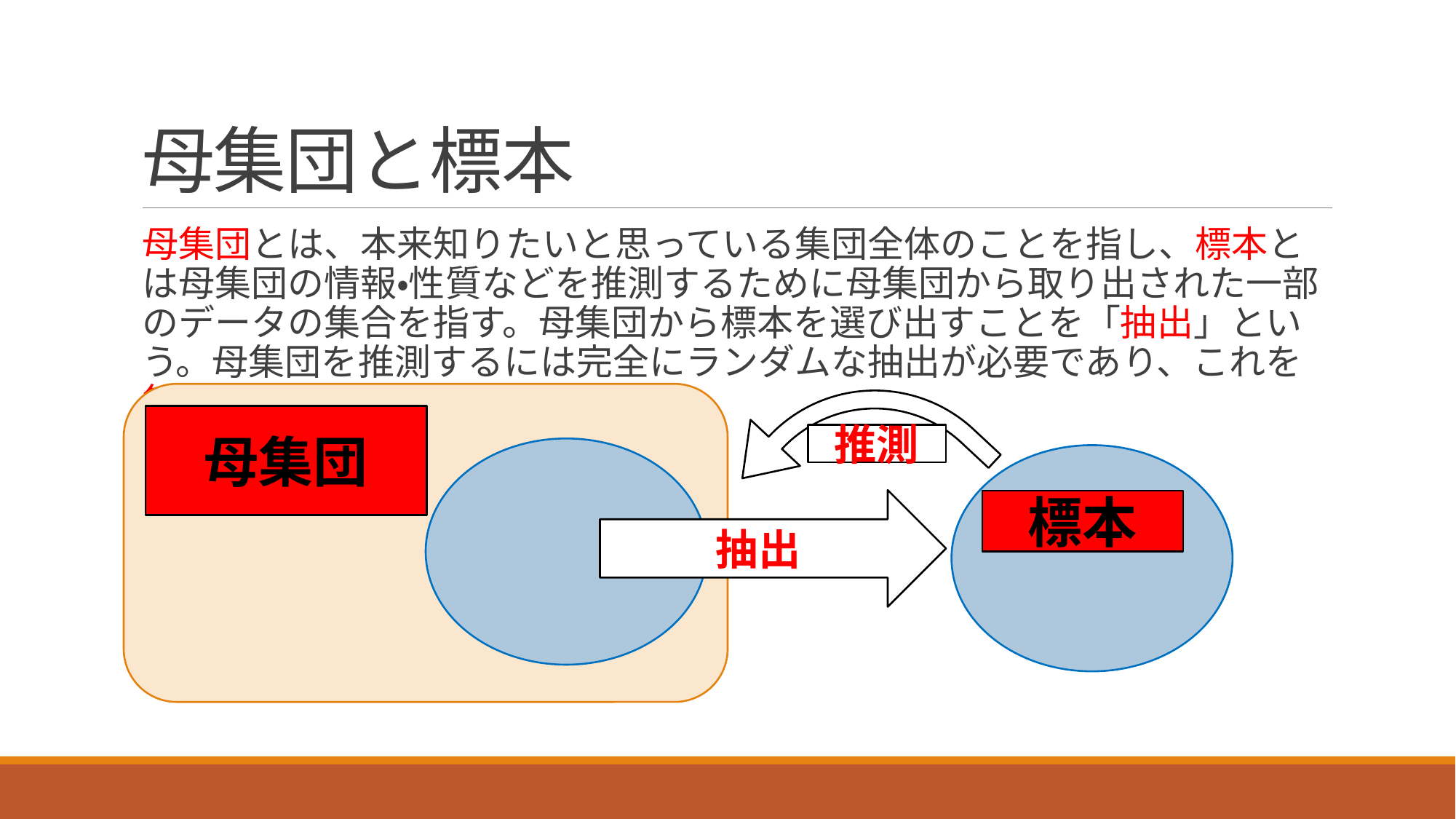

# 母集団と標本
母集団とは、本来知りたいと思っている集団全体のことを指し、標本とは母集団の情報・性質などを推測するために母集団から取り出された一部のデータの集合を指す。母集団から標本を選び出すことを「抽出」という。母集団を推測するには完全にランダムな抽出が必要であり、これを無作為抽出という。

母集団
推測

抽出
標本